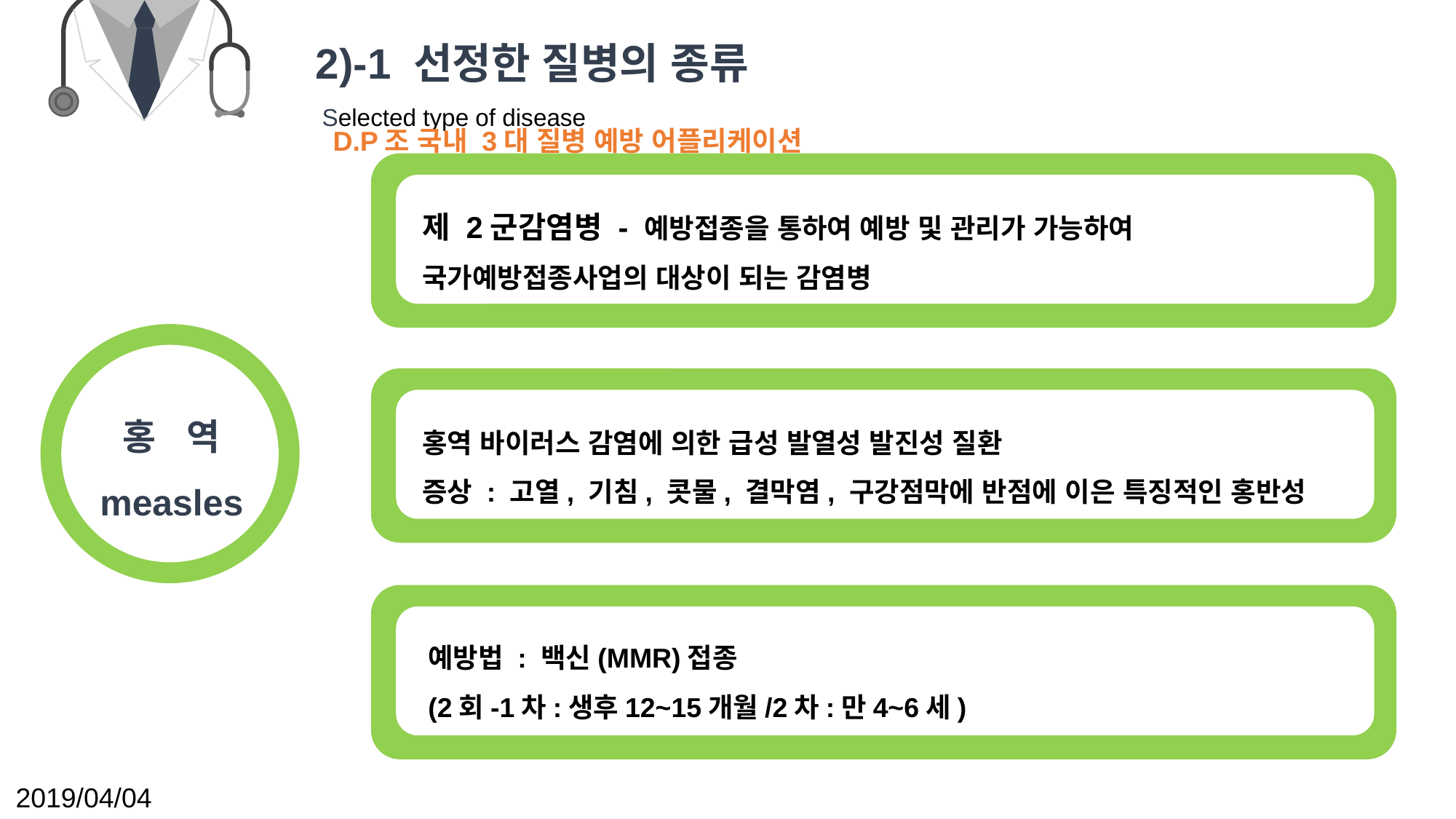

50%
CONTENTS A
2)-1 선정한 질병의 종류
 Selected type of disease
D.P조 국내 3대 질병 예방 어플리케이션

제 2군감염병 - 예방접종을 통하여 예방 및 관리가 가능하여 국가예방접종사업의 대상이 되는 감염병

홍   역
measles

홍역 바이러스 감염에 의한 급성 발열성 발진성 질환
증상 : 고열, 기침, 콧물, 결막염, 구강점막에 반점에 이은 특징적인 홍반성

예방법 : 백신(MMR)접종
(2회-1차:생후12~15개월/2차:만4~6세)
2019/04/04